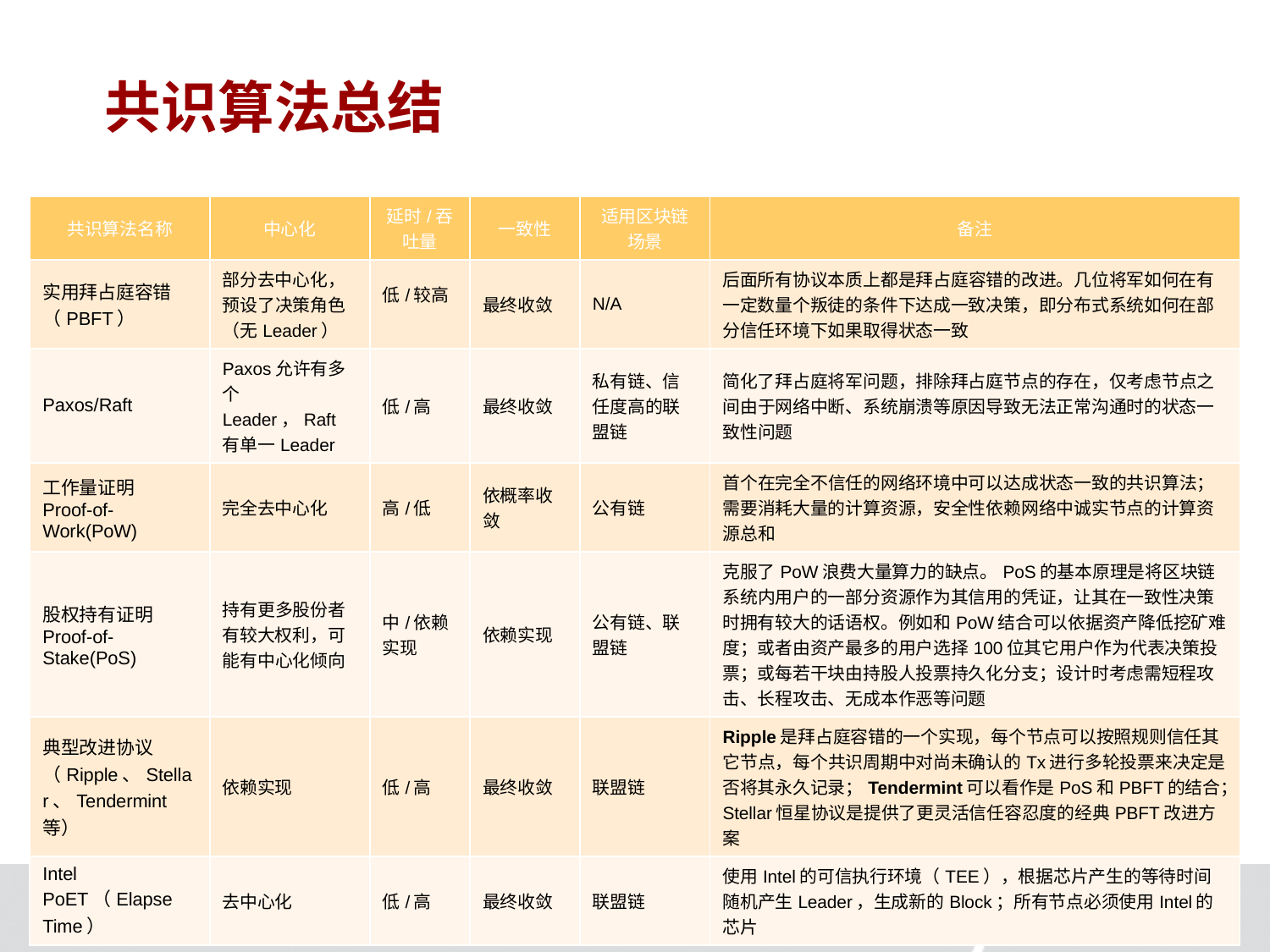

# 共识算法总结
| 共识算法名称 | 中心化 | 延时/吞吐量 | 一致性 | 适用区块链场景 | 备注 |
| --- | --- | --- | --- | --- | --- |
| 实用拜占庭容错（PBFT） | 部分去中心化，预设了决策角色（无Leader） | 低/较高 | 最终收敛 | N/A | 后面所有协议本质上都是拜占庭容错的改进。几位将军如何在有一定数量个叛徒的条件下达成一致决策，即分布式系统如何在部分信任环境下如果取得状态一致 |
| Paxos/Raft | Paxos允许有多个Leader，Raft有单一Leader | 低/高 | 最终收敛 | 私有链、信任度高的联盟链 | 简化了拜占庭将军问题，排除拜占庭节点的存在，仅考虑节点之间由于网络中断、系统崩溃等原因导致无法正常沟通时的状态一致性问题 |
| 工作量证明 Proof-of-Work(PoW) | 完全去中心化 | 高/低 | 依概率收敛 | 公有链 | 首个在完全不信任的网络环境中可以达成状态一致的共识算法；需要消耗大量的计算资源，安全性依赖网络中诚实节点的计算资源总和 |
| 股权持有证明 Proof-of-Stake(PoS) | 持有更多股份者有较大权利，可能有中心化倾向 | 中/依赖实现 | 依赖实现 | 公有链、联盟链 | 克服了PoW浪费大量算力的缺点。PoS的基本原理是将区块链系统内用户的一部分资源作为其信用的凭证，让其在一致性决策时拥有较大的话语权。例如和PoW结合可以依据资产降低挖矿难度；或者由资产最多的用户选择100位其它用户作为代表决策投票；或每若干块由持股人投票持久化分支；设计时考虑需短程攻击、长程攻击、无成本作恶等问题 |
| 典型改进协议 （Ripple、Stellar、Tendermint等） | 依赖实现 | 低/高 | 最终收敛 | 联盟链 | Ripple是拜占庭容错的一个实现，每个节点可以按照规则信任其它节点，每个共识周期中对尚未确认的Tx进行多轮投票来决定是否将其永久记录；Tendermint可以看作是PoS和PBFT的结合；Stellar恒星协议是提供了更灵活信任容忍度的经典PBFT改进方案 |
| Intel PoET（Elapse Time） | 去中心化 | 低/高 | 最终收敛 | 联盟链 | 使用Intel的可信执行环境（TEE），根据芯片产生的等待时间随机产生Leader，生成新的Block；所有节点必须使用Intel的芯片 |